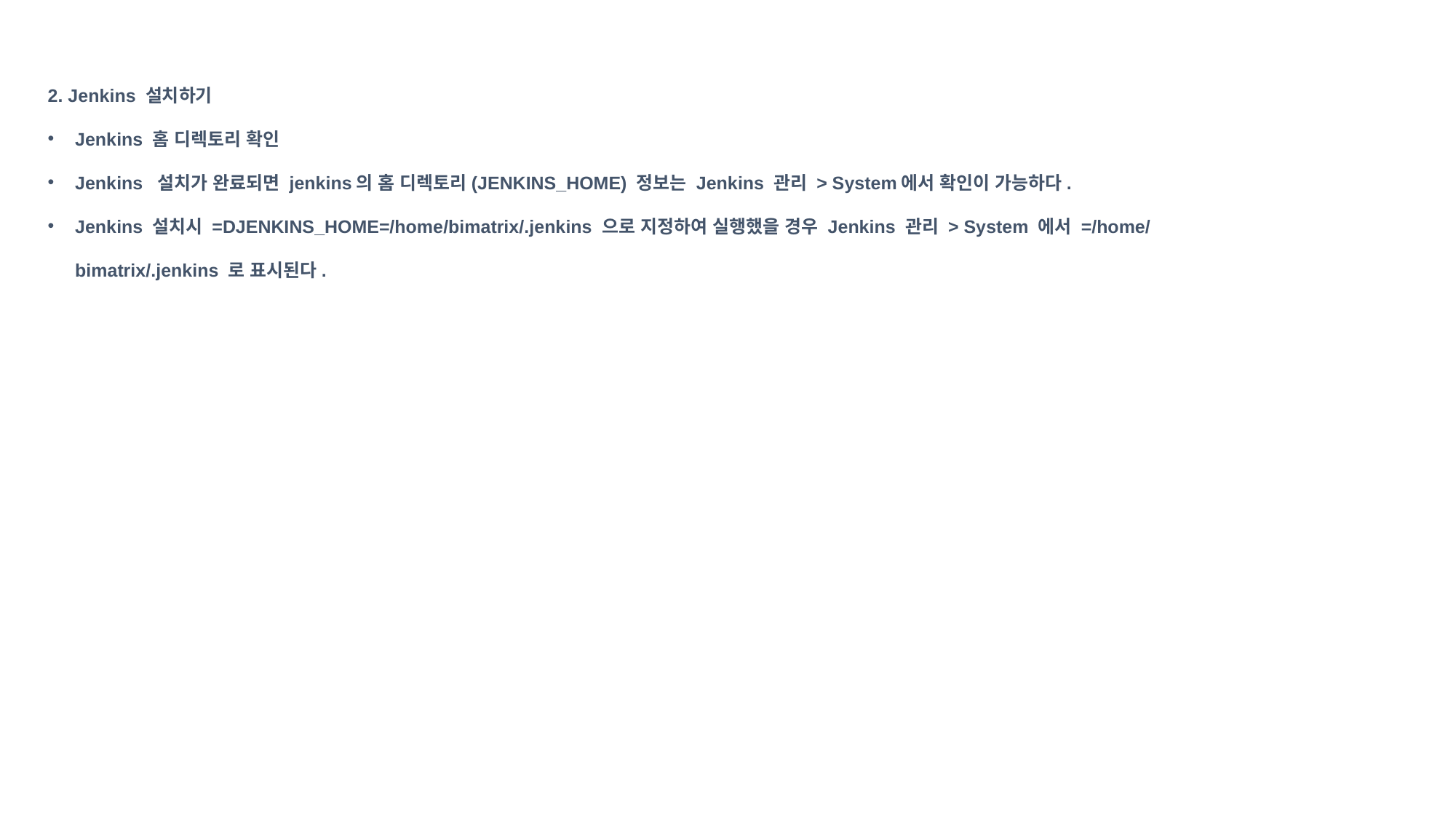

2. Jenkins 설치하기
Jenkins 홈 디렉토리 확인
Jenkins  설치가 완료되면 jenkins의 홈 디렉토리(JENKINS_HOME) 정보는 Jenkins 관리 > System에서 확인이 가능하다.
Jenkins 설치시 =DJENKINS_HOME=/home/bimatrix/.jenkins 으로 지정하여 실행했을 경우 Jenkins 관리 > System 에서 =/home/bimatrix/.jenkins 로 표시된다.